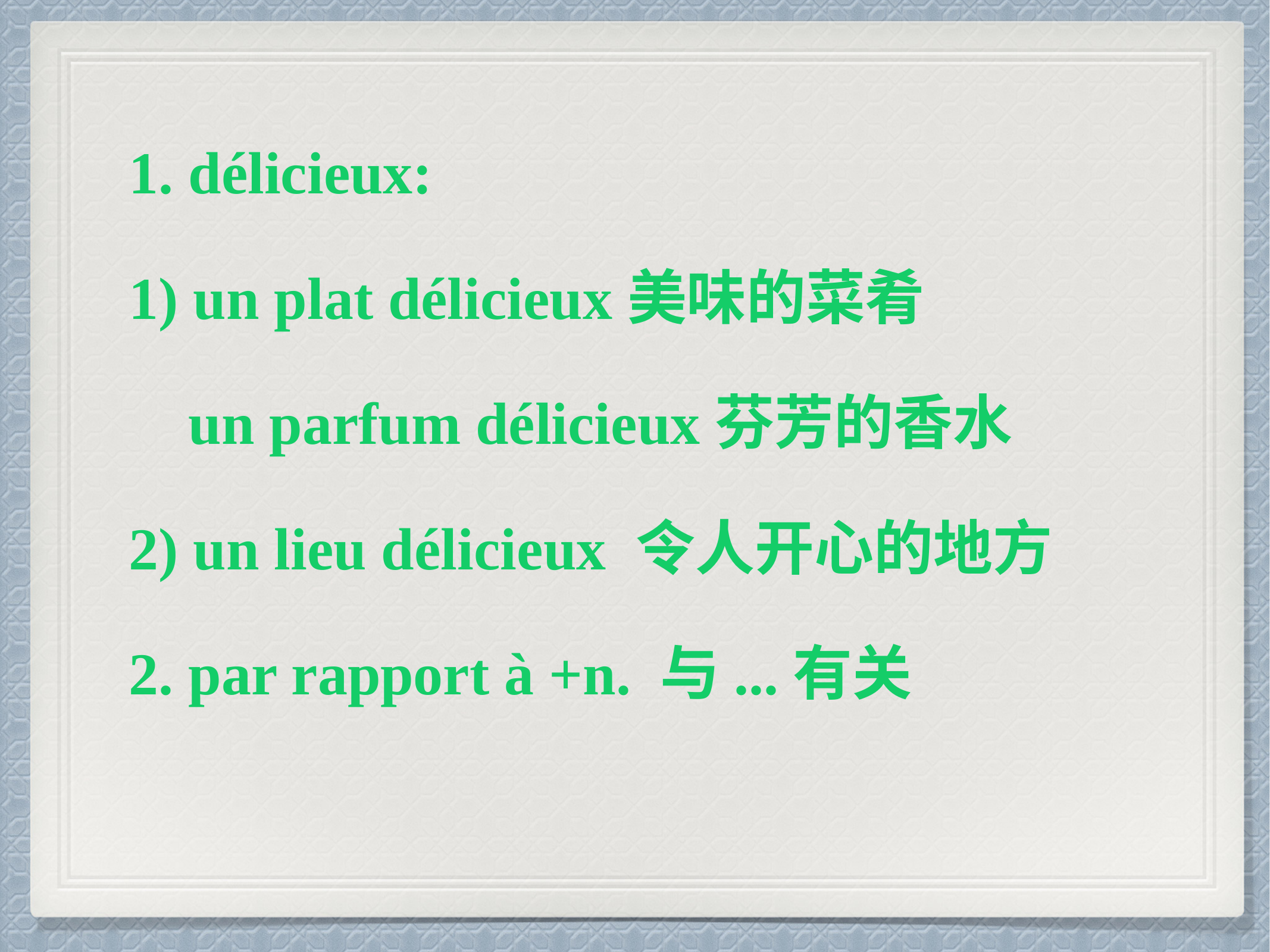

1. délicieux:
1) un plat délicieux美味的菜肴
    un parfum délicieux芬芳的香水
2) un lieu délicieux 令人开心的地方
2. par rapport à +n. 与...有关